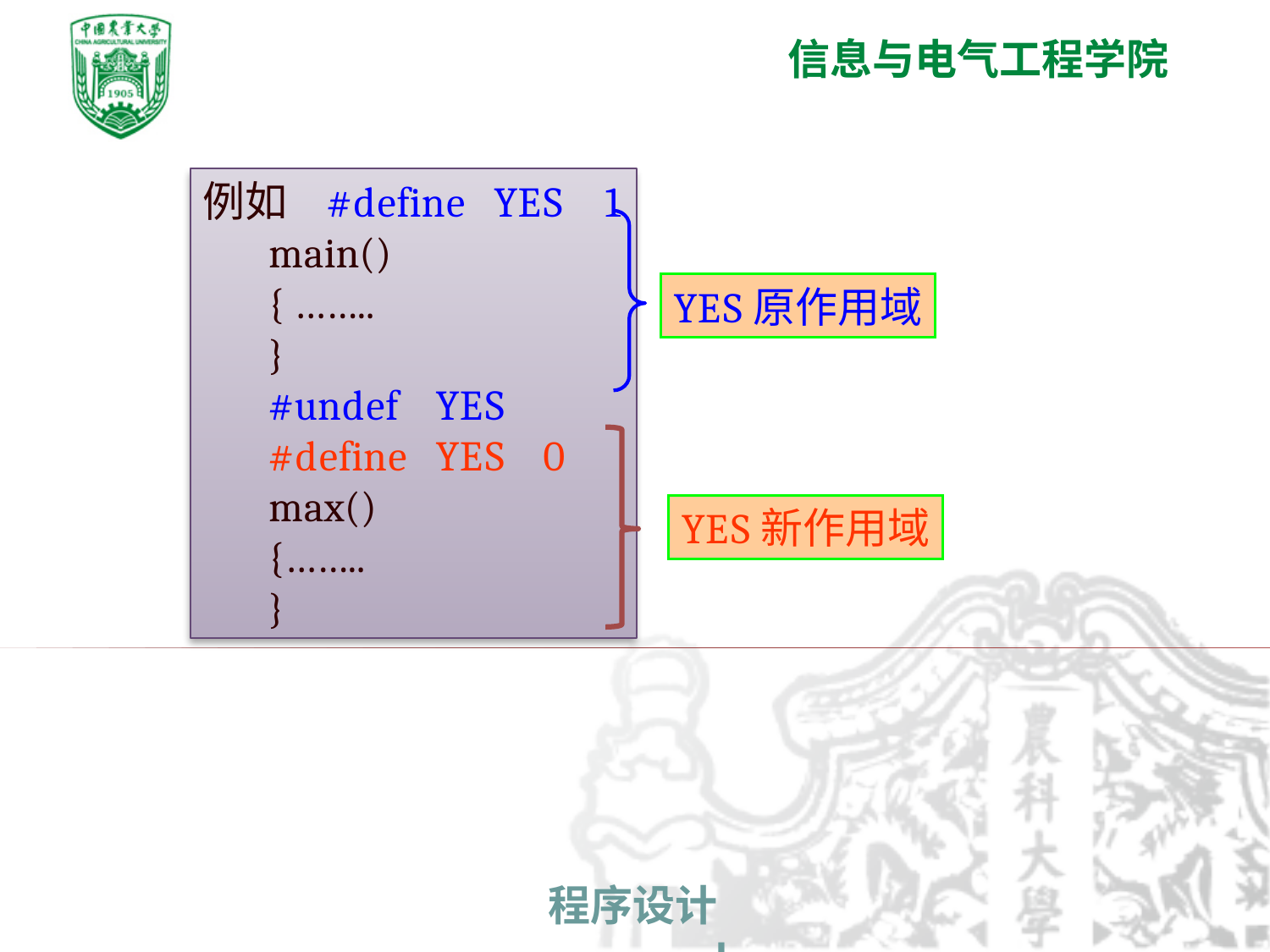

例如   #define   YES    1
       main()
       { ……..
       }
       #undef    YES
       #define   YES    0
       max()
       {……..
       }

YES原作用域
YES新作用域